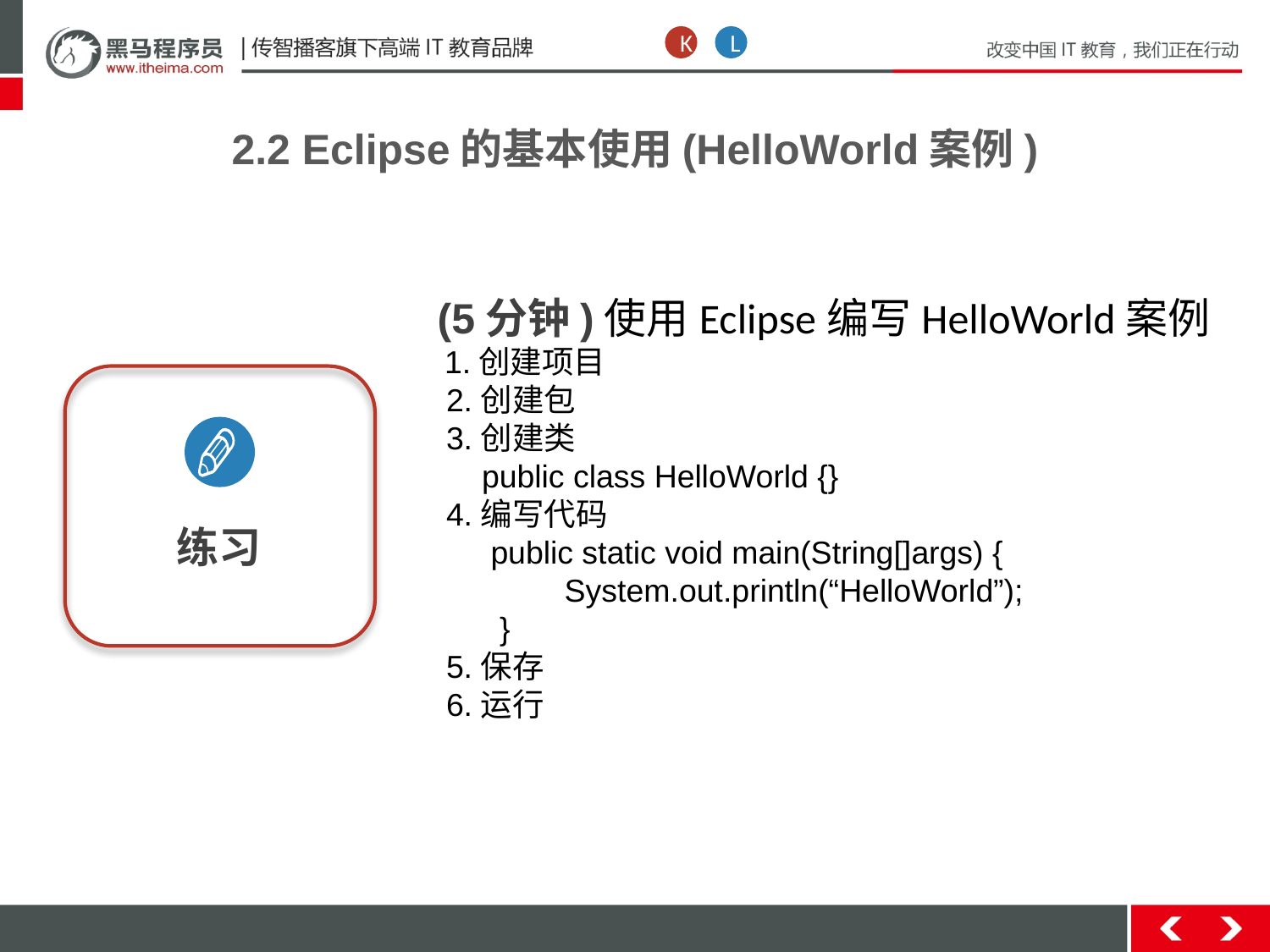

K
L
2.2 Eclipse的基本使用(HelloWorld案例)
(5分钟)使用Eclipse编写HelloWorld案例
 1.创建项目
 2.创建包
 3.创建类
     public class HelloWorld {}
 4.编写代码
      public static void main(String[]args) {
	System.out.println(“HelloWorld”);
       }
 5.保存
 6.运行

练习